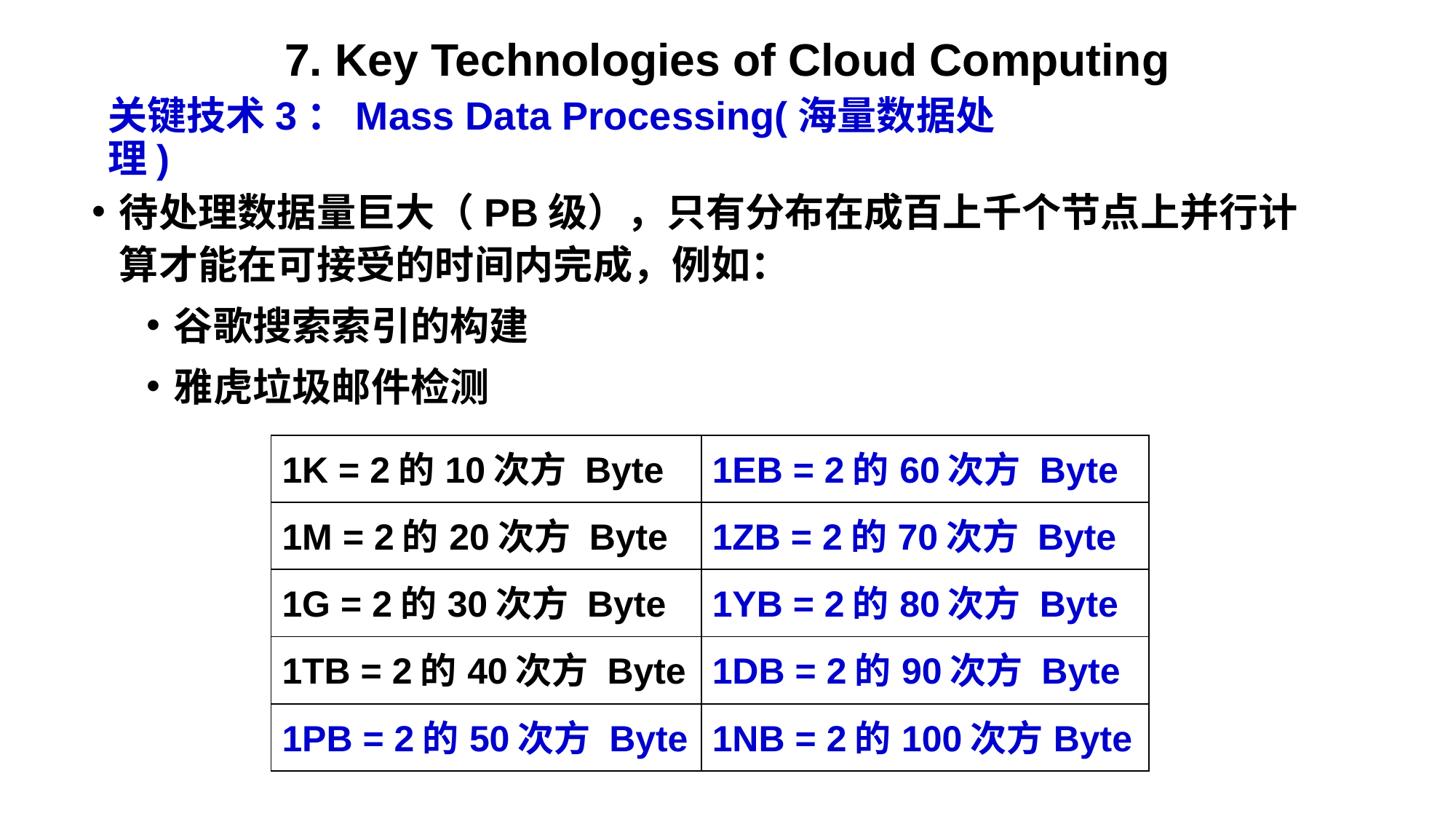

7. Key Technologies of Cloud Computing
# 关键技术3：Mass Data Processing(海量数据处理)
待处理数据量巨大（PB级），只有分布在成百上千个节点上并行计算才能在可接受的时间内完成，例如：
谷歌搜索索引的构建
雅虎垃圾邮件检测
| 1K = 2的10次方 Byte | 1EB = 2的60次方 Byte |
| --- | --- |
| 1M = 2的20次方 Byte | 1ZB = 2的70次方 Byte |
| 1G = 2的30次方 Byte | 1YB = 2的80次方 Byte |
| 1TB = 2的40次方 Byte | 1DB = 2的90次方 Byte |
| 1PB = 2的50次方 Byte | 1NB = 2的100次方Byte |